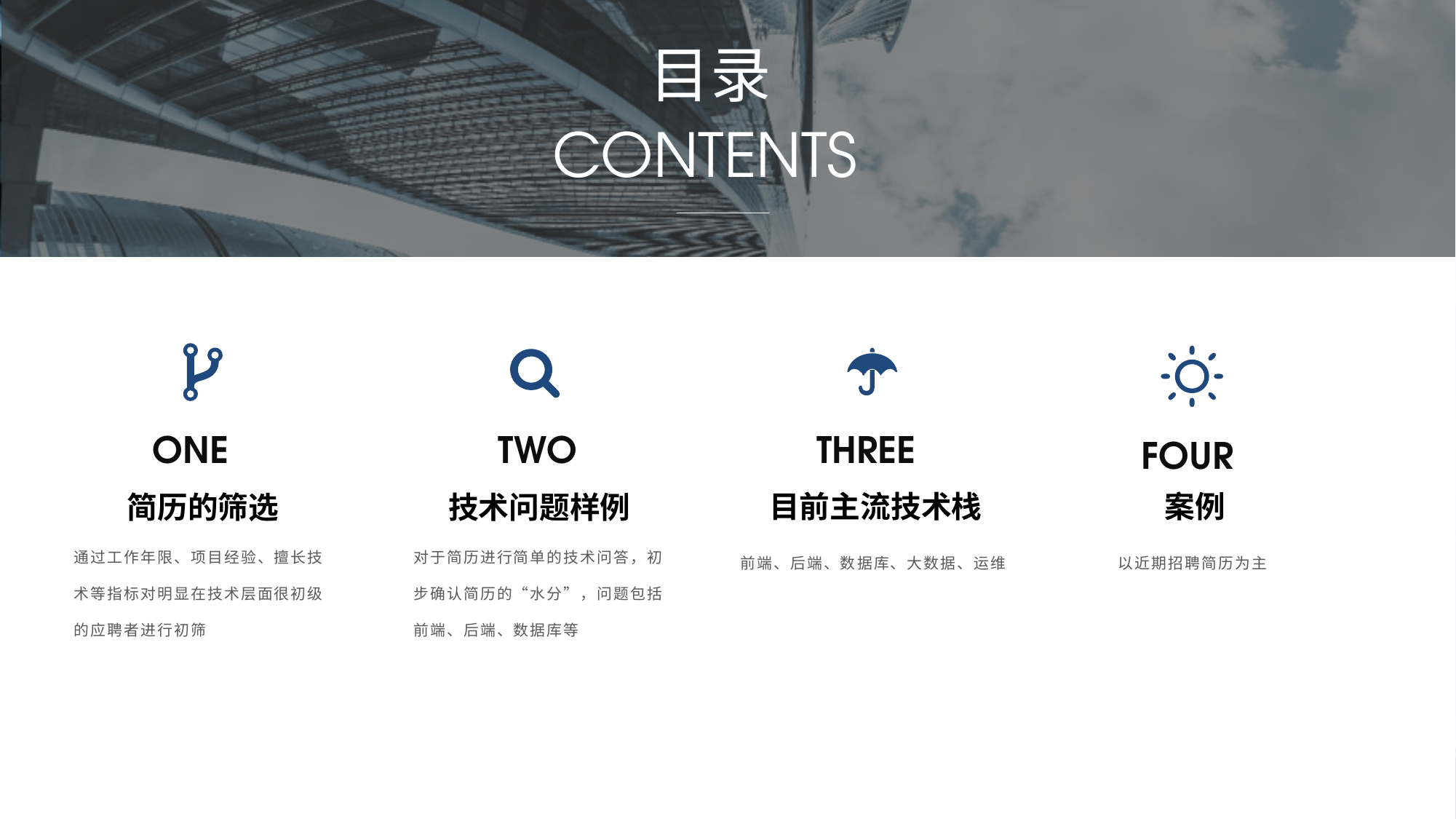

目录
CONTENTS

THREE
ONE
TWO
FOUR
案例
目前主流技术栈
简历的筛选
技术问题样例
通过工作年限、项目经验、擅长技术等指标对明显在技术层面很初级的应聘者进行初筛
对于简历进行简单的技术问答，初步确认简历的“水分”，问题包括 前端、后端、数据库等
前端、后端、数据库、大数据、运维
以近期招聘简历为主